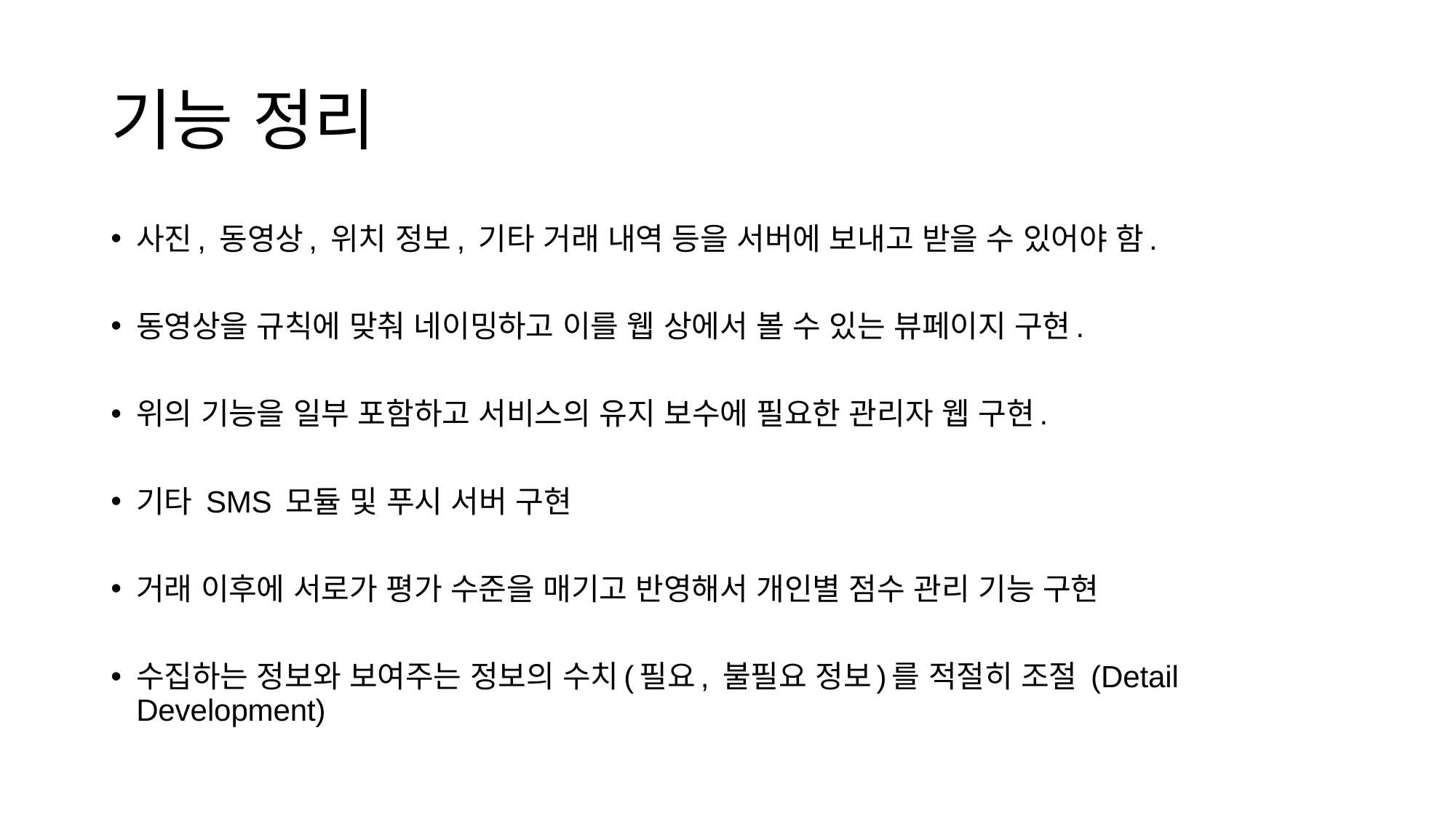

# 기능 정리
사진, 동영상, 위치 정보, 기타 거래 내역 등을 서버에 보내고 받을 수 있어야 함.

동영상을 규칙에 맞춰 네이밍하고 이를 웹 상에서 볼 수 있는 뷰페이지 구현.

위의 기능을 일부 포함하고 서비스의 유지 보수에 필요한 관리자 웹 구현.

기타 SMS 모듈 및 푸시 서버 구현

거래 이후에 서로가 평가 수준을 매기고 반영해서 개인별 점수 관리 기능 구현

수집하는 정보와 보여주는 정보의 수치(필요, 불필요 정보)를 적절히 조절 (Detail Development)